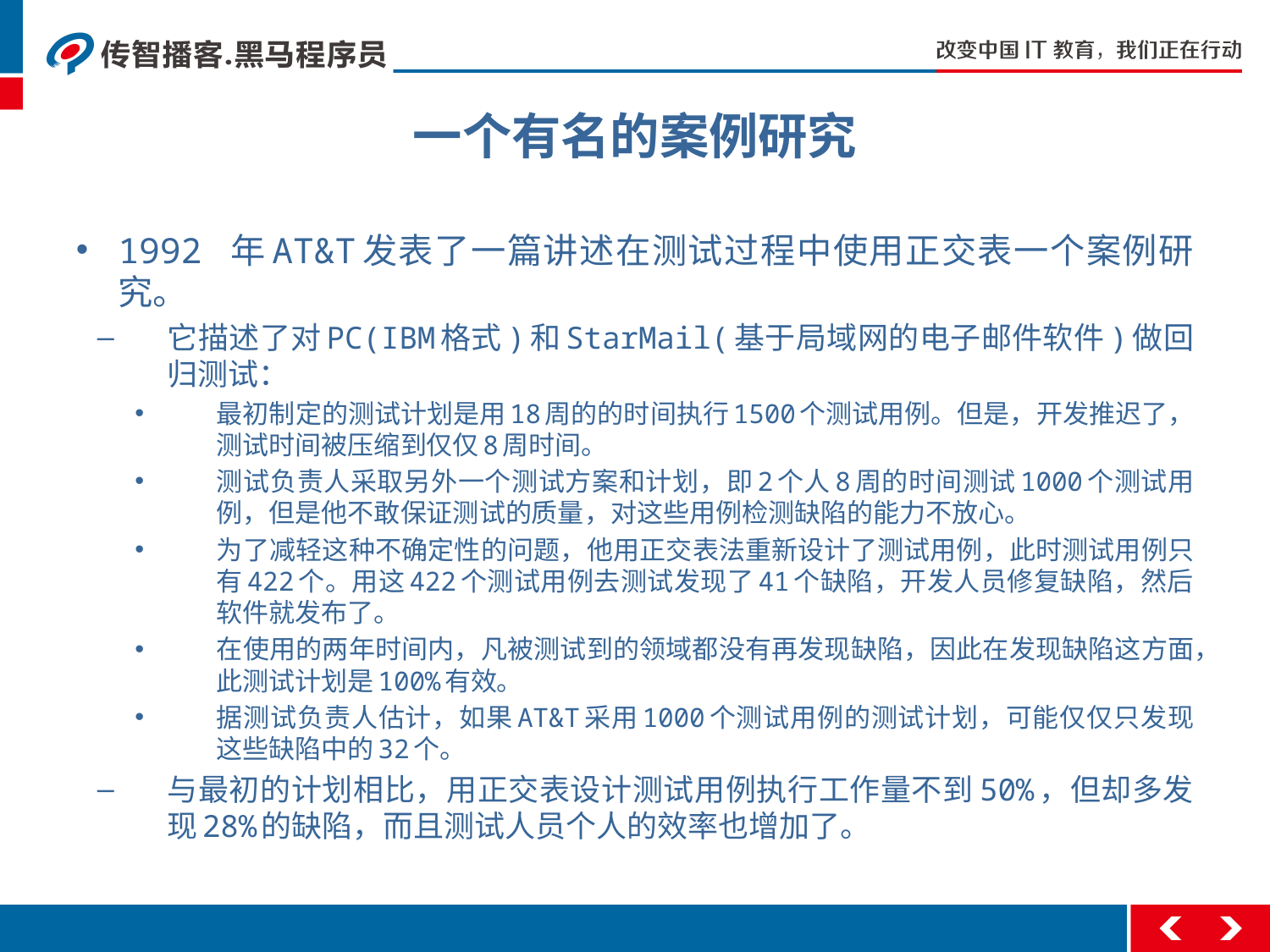

# 一个有名的案例研究
1992 年AT&T发表了一篇讲述在测试过程中使用正交表一个案例研究。
它描述了对PC(IBM格式)和StarMail(基于局域网的电子邮件软件)做回归测试：
最初制定的测试计划是用18周的的时间执行1500个测试用例。但是，开发推迟了，测试时间被压缩到仅仅8周时间。
测试负责人采取另外一个测试方案和计划，即2个人8周的时间测试1000个测试用例，但是他不敢保证测试的质量，对这些用例检测缺陷的能力不放心。
为了减轻这种不确定性的问题，他用正交表法重新设计了测试用例，此时测试用例只有422个。用这422个测试用例去测试发现了41个缺陷，开发人员修复缺陷，然后软件就发布了。
在使用的两年时间内，凡被测试到的领域都没有再发现缺陷，因此在发现缺陷这方面，此测试计划是100%有效。
据测试负责人估计，如果AT&T采用1000个测试用例的测试计划，可能仅仅只发现这些缺陷中的32个。
与最初的计划相比，用正交表设计测试用例执行工作量不到50%，但却多发现28%的缺陷，而且测试人员个人的效率也增加了。